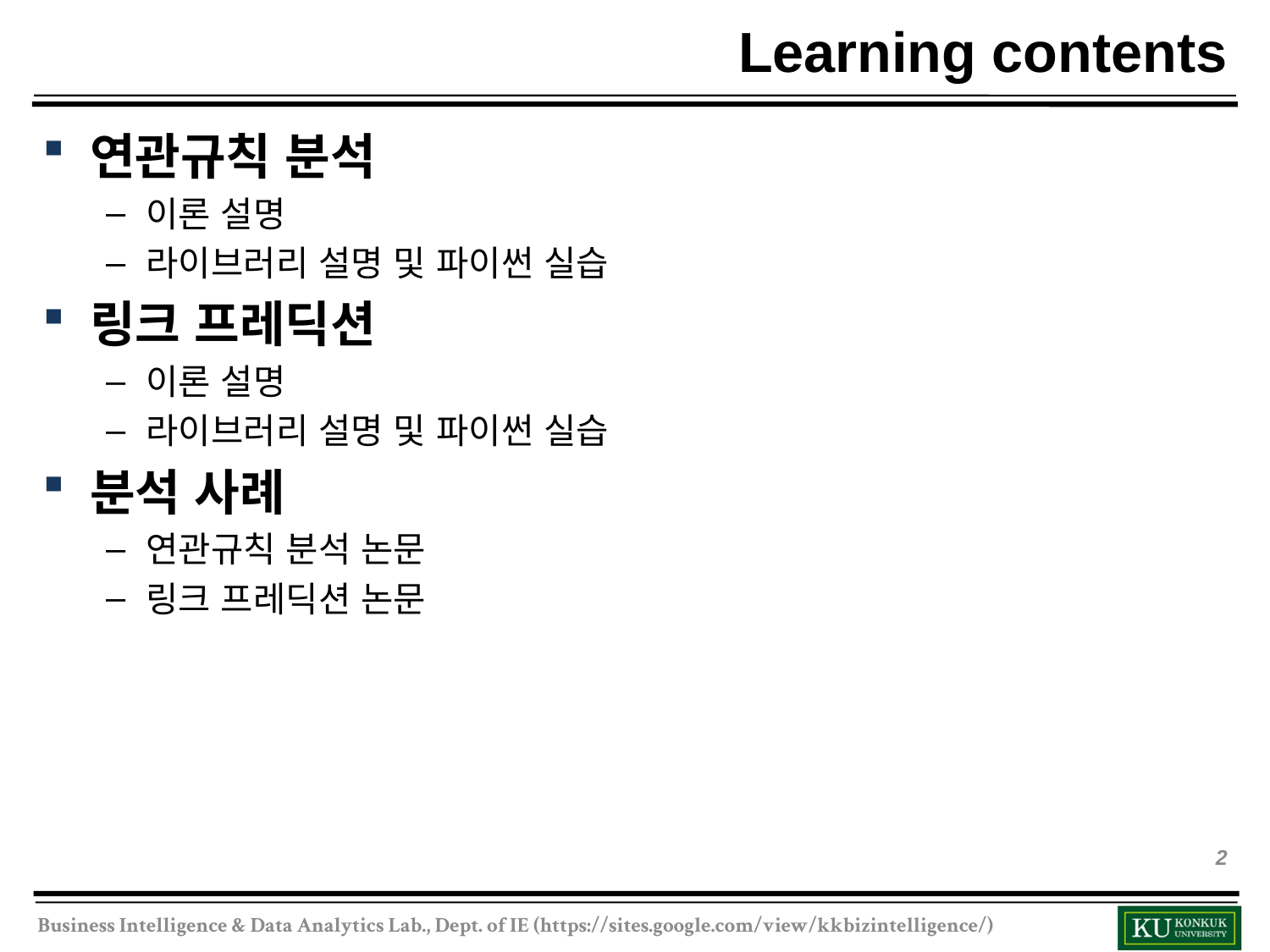

# Learning contents
연관규칙 분석
이론 설명
라이브러리 설명 및 파이썬 실습
링크 프레딕션
이론 설명
라이브러리 설명 및 파이썬 실습
분석 사례
연관규칙 분석 논문
링크 프레딕션 논문
2
Business Intelligence & Data Analytics Lab., Dept. of IE (https://sites.google.com/view/kkbizintelligence/)